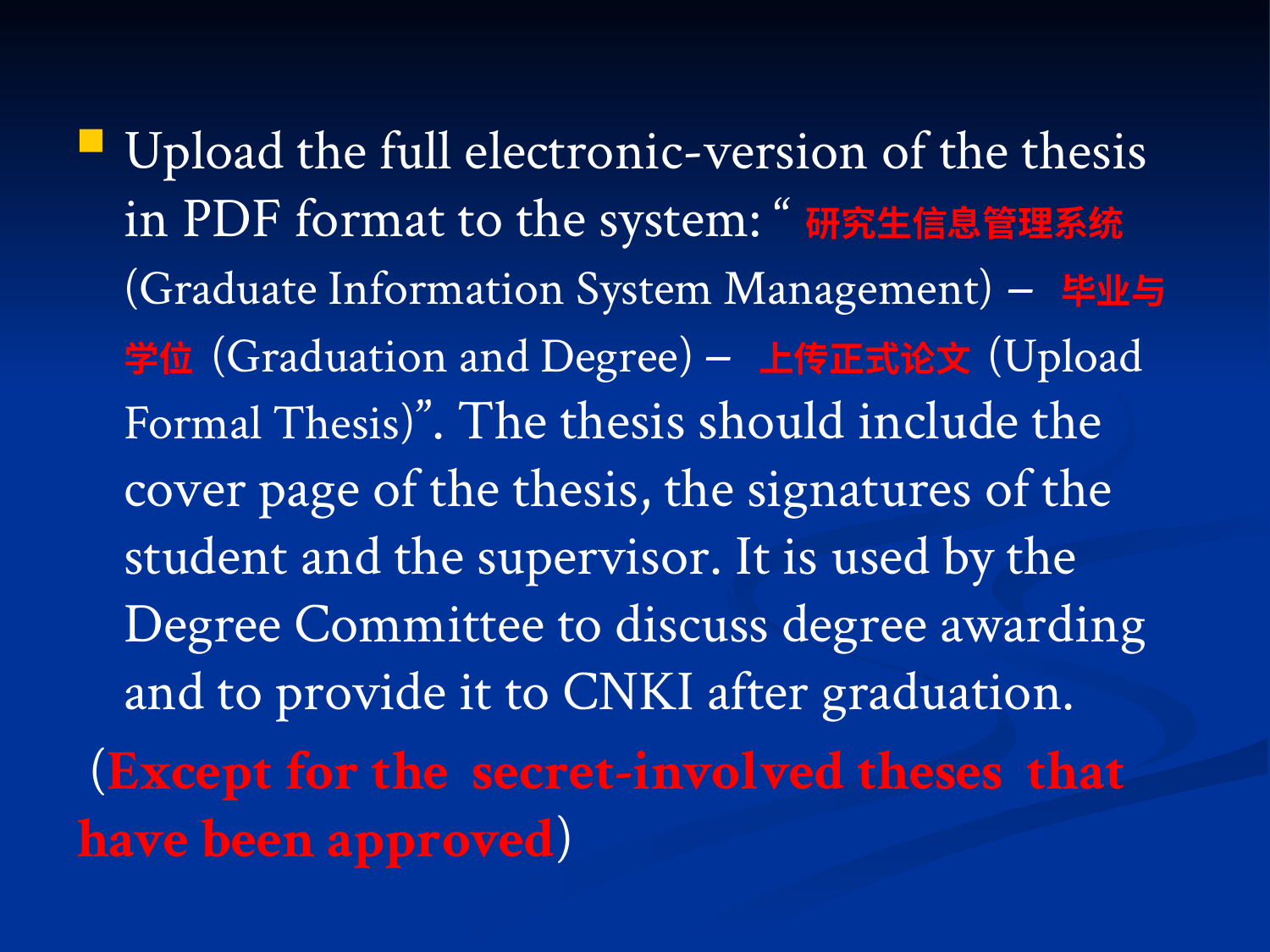

Upload the full electronic-version of the thesis in PDF format to the system: “研究生信息管理系统 (Graduate Information System Management) – 毕业与学位 (Graduation and Degree) – 上传正式论文 (Upload Formal Thesis)”. The thesis should include the cover page of the thesis, the signatures of the student and the supervisor. It is used by the Degree Committee to discuss degree awarding and to provide it to CNKI after graduation.
 (Except for the  secret-involved theses  that have been approved)